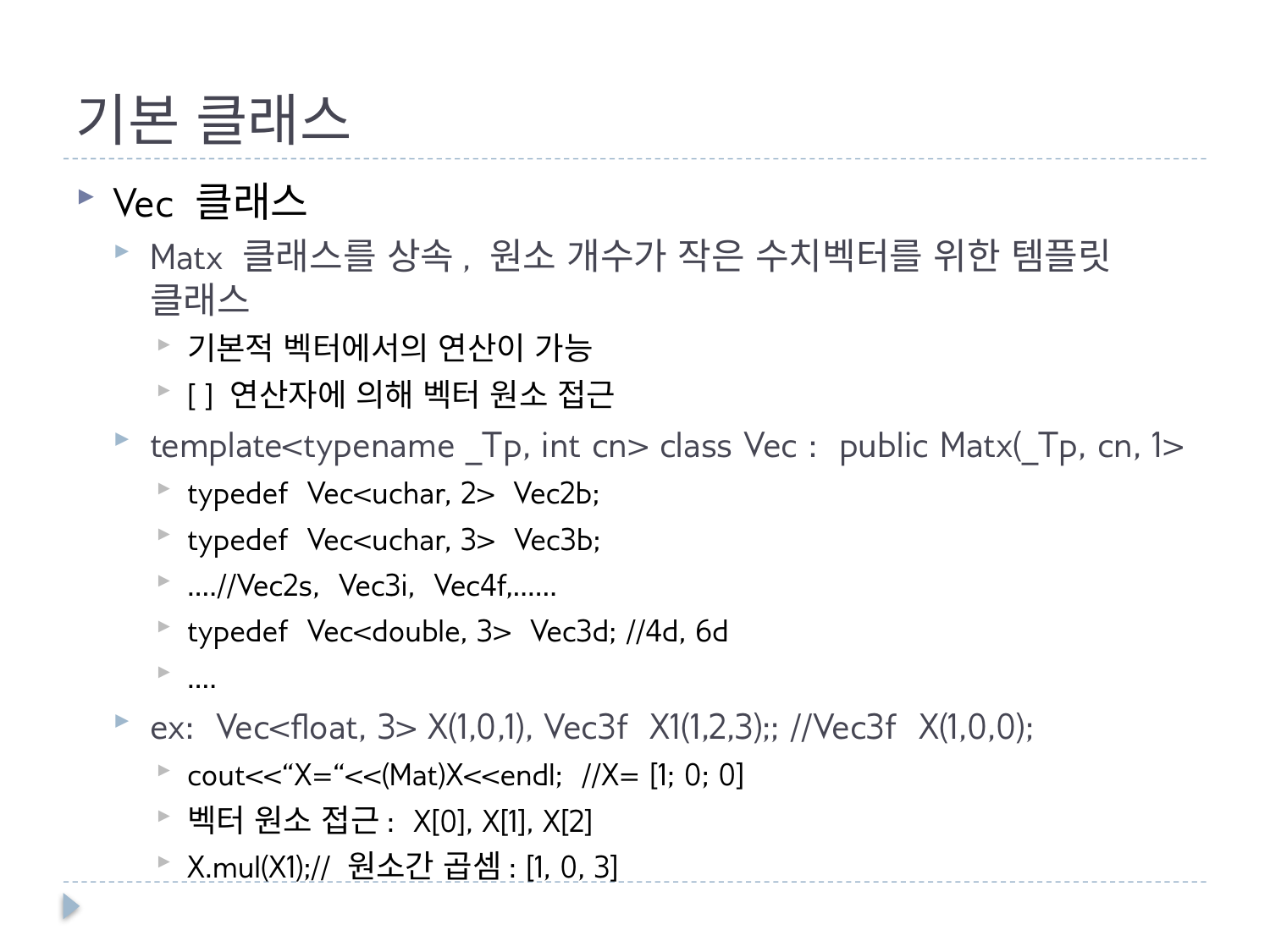

# 기본 클래스
Vec 클래스
Matx 클래스를 상속, 원소 개수가 작은 수치벡터를 위한 템플릿 클래스
기본적 벡터에서의 연산이 가능
[ ] 연산자에 의해 벡터 원소 접근
template<typename _Tp, int cn> class Vec :  public Matx(_Tp, cn, 1>
typedef  Vec<uchar, 2>  Vec2b;
typedef  Vec<uchar, 3>  Vec3b;
….//Vec2s,  Vec3i,  Vec4f,……
typedef  Vec<double, 3>  Vec3d; //4d, 6d
….
ex:  Vec<float, 3> X(1,0,1), Vec3f  X1(1,2,3);; //Vec3f  X(1,0,0);
cout<<“X=“<<(Mat)X<<endl;  //X= [1; 0; 0]
벡터 원소 접근:  X[0], X[1], X[2]
X.mul(X1);// 원소간 곱셈: [1, 0, 3]